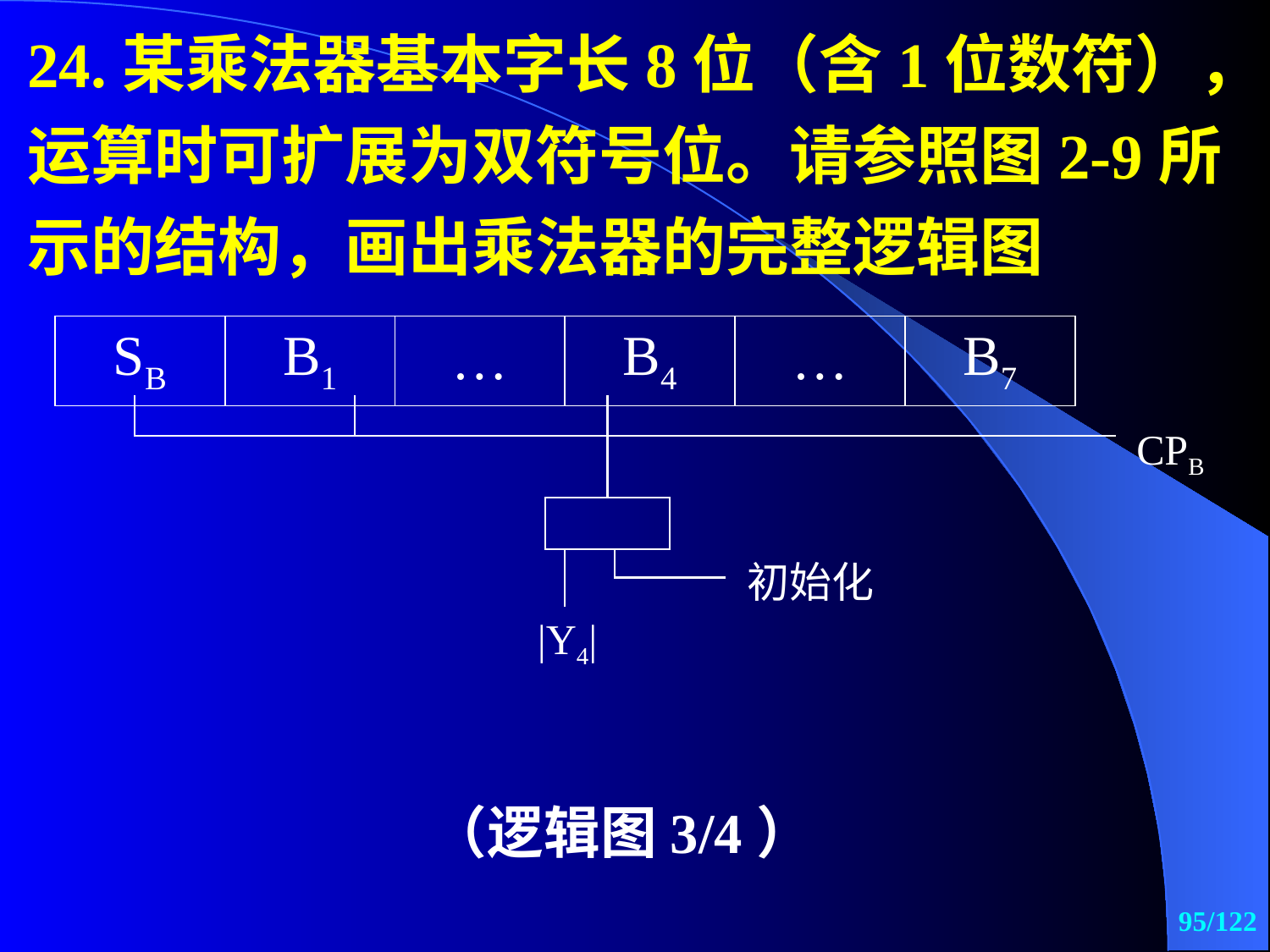

24.某乘法器基本字长8位（含1位数符），运算时可扩展为双符号位。请参照图2-9所示的结构，画出乘法器的完整逻辑图
| SB | B1 | … | B4 | … | B7 |
| --- | --- | --- | --- | --- | --- |
CPB
|  |
| --- |
初始化
|Y4|
（逻辑图3/4）
95/122